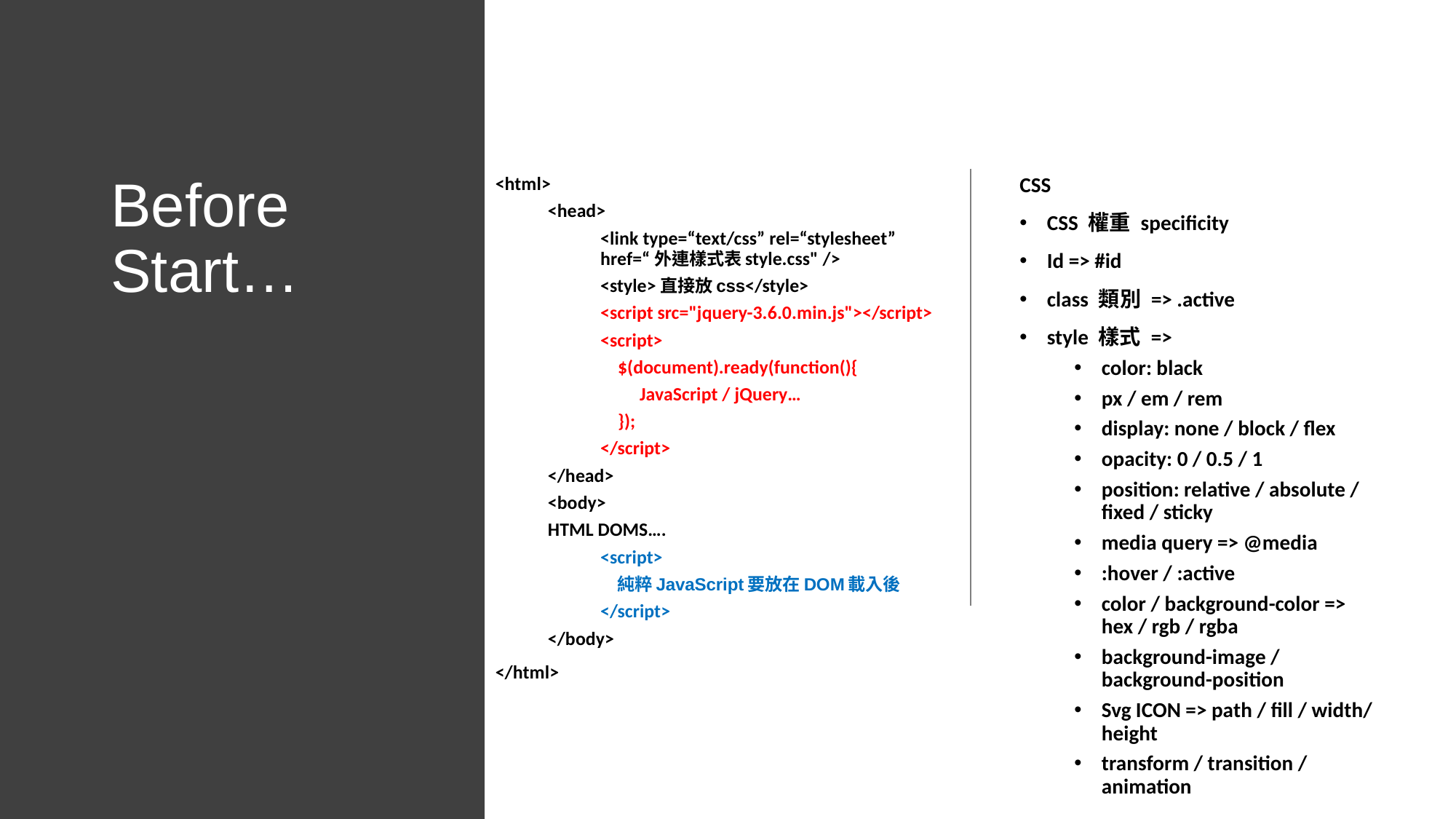

# Before Start…
<html>
<head>
<link type=“text/css” rel=“stylesheet” href=“外連樣式表style.css" />
<style>直接放css</style>
<script src="jquery-3.6.0.min.js"></script>
<script>
    $(document).ready(function(){
         JavaScript / jQuery…
    });
</script>
</head>
<body>
	HTML DOMS….
<script>
   純粹JavaScript要放在DOM載入後
</script>
</body>
</html>

CSS
CSS 權重 specificity
Id => #id
class 類別 => .active
style 樣式 =>
color: black
px / em / rem
display: none / block / flex
opacity: 0 / 0.5 / 1
position: relative / absolute / fixed / sticky
media query => @media
:hover / :active
color / background-color => hex / rgb / rgba
background-image / background-position
Svg ICON => path / fill / width/ height
transform / transition / animation